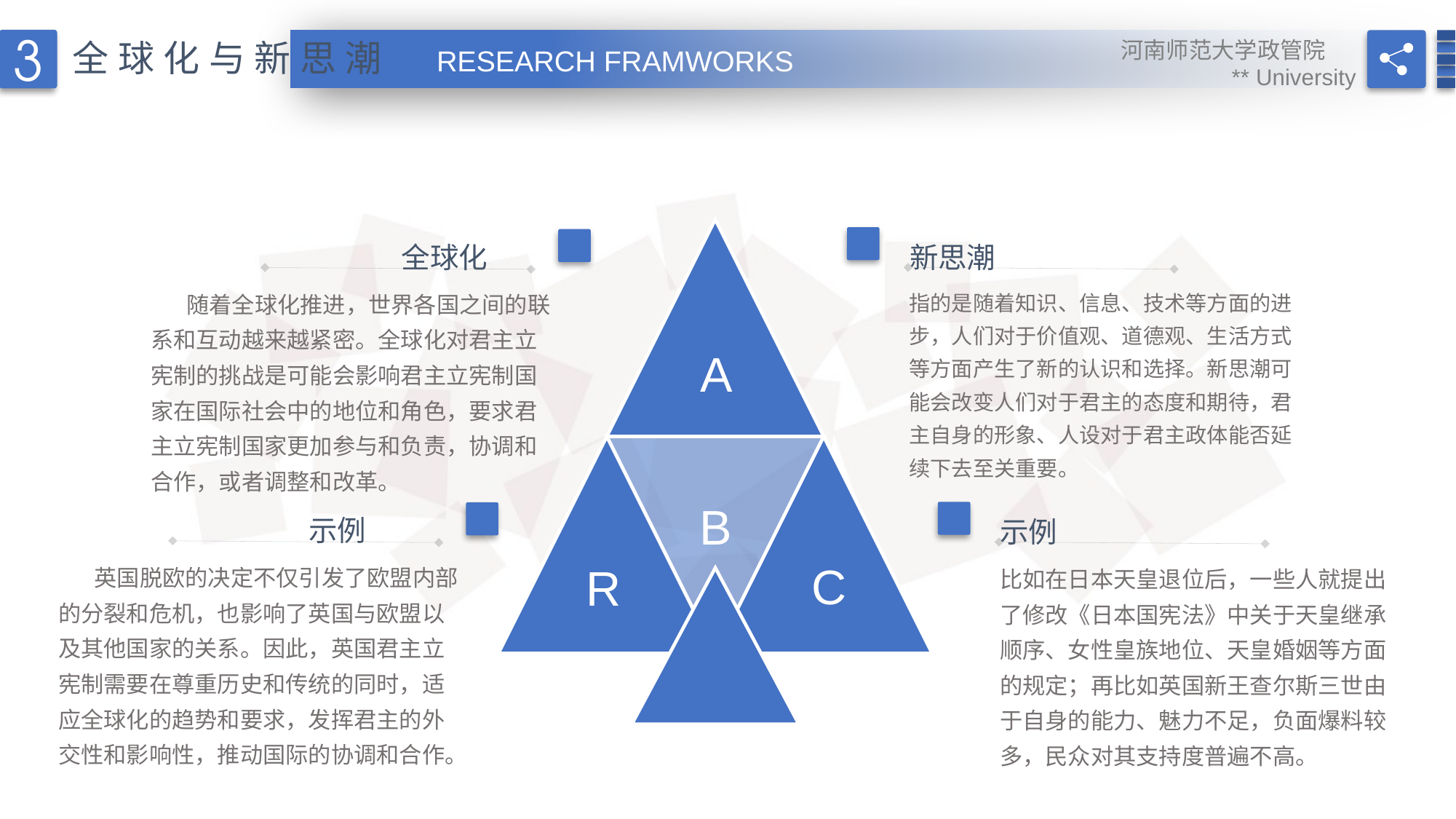

3
全球化与新思潮
河南师范大学政管院
** University

RESEARCH FRAMWORKS

新思潮
全球化

指的是随着知识、信息、技术等方面的进步，人们对于价值观、道德观、生活方式等方面产生了新的认识和选择。新思潮可能会改变人们对于君主的态度和期待，君主自身的形象、人设对于君主政体能否延续下去至关重要。
      随着全球化推进，世界各国之间的联系和互动越来越紧密。全球化对君主立宪制的挑战是可能会影响君主立宪制国家在国际社会中的地位和角色，要求君主立宪制国家更加参与和负责，协调和合作，或者调整和改革。
A

B
示例
示例

C
R
      英国脱欧的决定不仅引发了欧盟内部的分裂和危机，也影响了英国与欧盟以及其他国家的关系。因此，英国君主立宪制需要在尊重历史和传统的同时，适应全球化的趋势和要求，发挥君主的外交性和影响性，推动国际的协调和合作。
比如在日本天皇退位后，一些人就提出了修改《日本国宪法》中关于天皇继承顺序、女性皇族地位、天皇婚姻等方面的规定；再比如英国新王查尔斯三世由于自身的能力、魅力不足，负面爆料较多，民众对其支持度普遍不高。